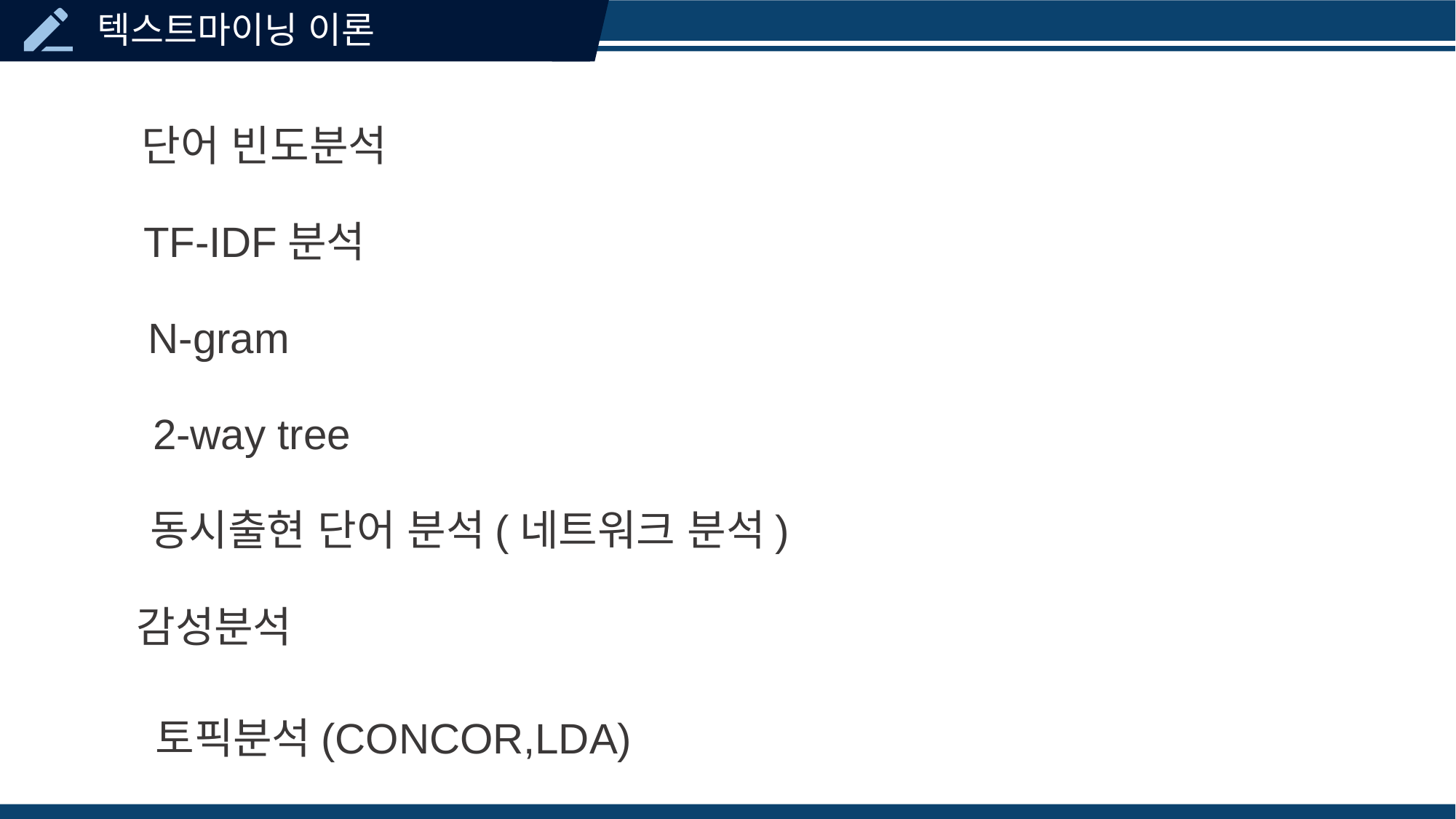

단어 빈도분석

TF-IDF분석
N-gram
2-way tree
동시출현 단어 분석(네트워크 분석)
감성분석
토픽분석(CONCOR,LDA)